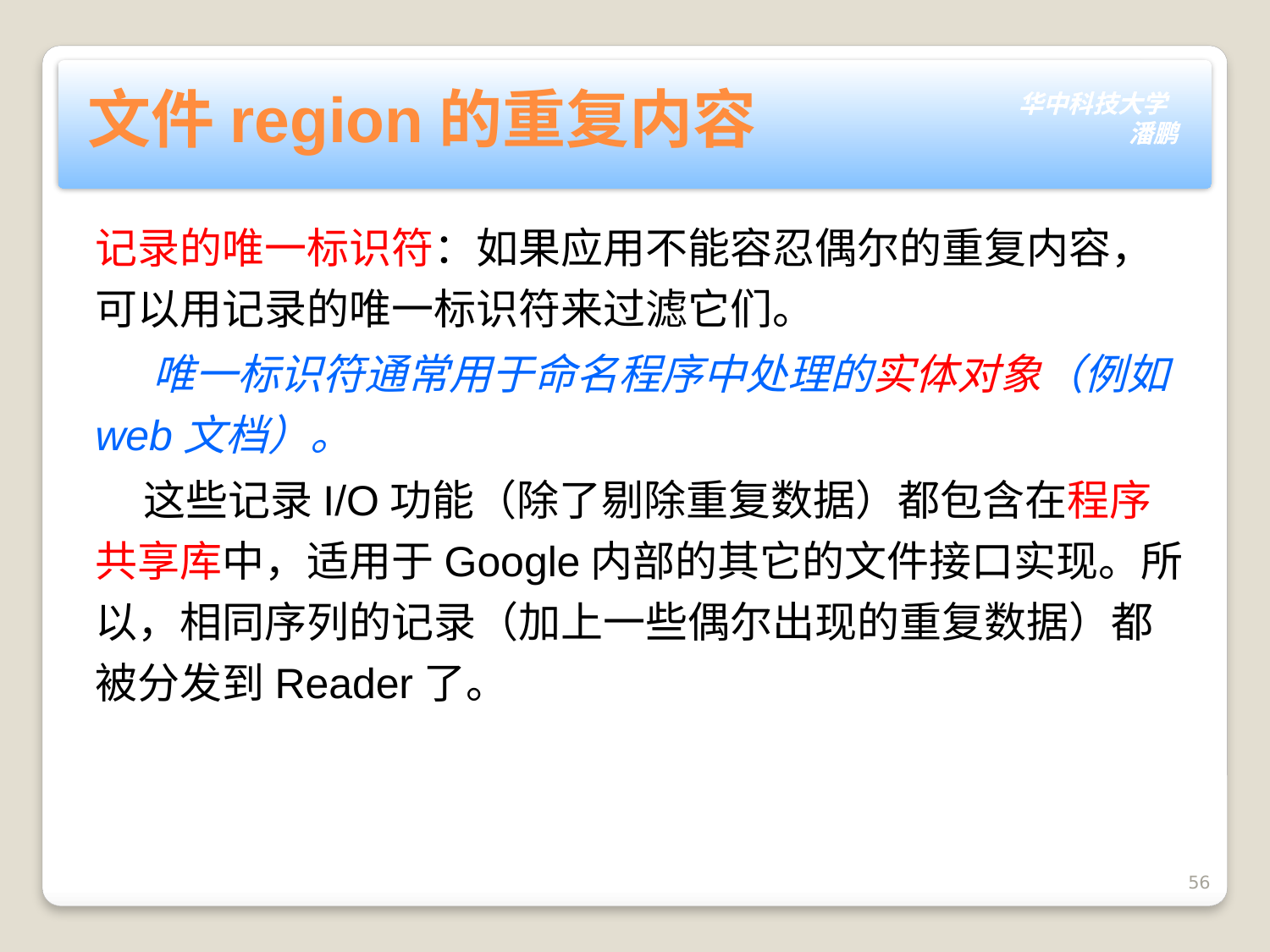

# 文件region的重复内容
记录的唯一标识符：如果应用不能容忍偶尔的重复内容，可以用记录的唯一标识符来过滤它们。
     唯一标识符通常用于命名程序中处理的实体对象（例如web文档）。
    这些记录I/O功能（除了剔除重复数据）都包含在程序共享库中，适用于Google内部的其它的文件接口实现。所以，相同序列的记录（加上一些偶尔出现的重复数据）都被分发到Reader了。
56